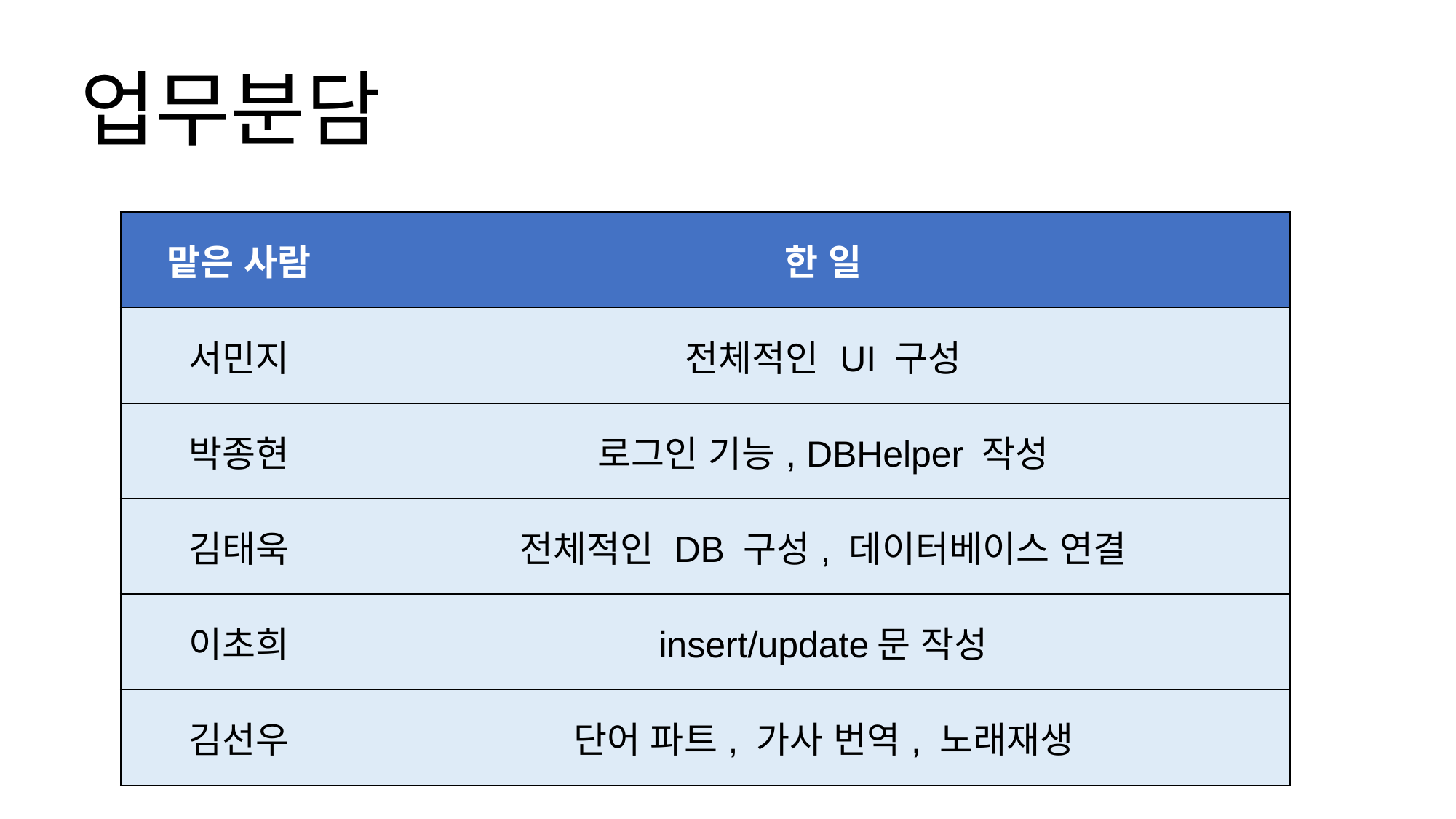

# 업무분담
| 맡은 사람 | 한 일 |
| --- | --- |
| 서민지 | 전체적인 UI 구성 |
| 박종현 | 로그인 기능, DBHelper 작성 |
| 김태욱 | 전체적인 DB 구성, 데이터베이스 연결 |
| 이초희 | insert/update문 작성 |
| 김선우 | 단어 파트, 가사 번역, 노래재생 |